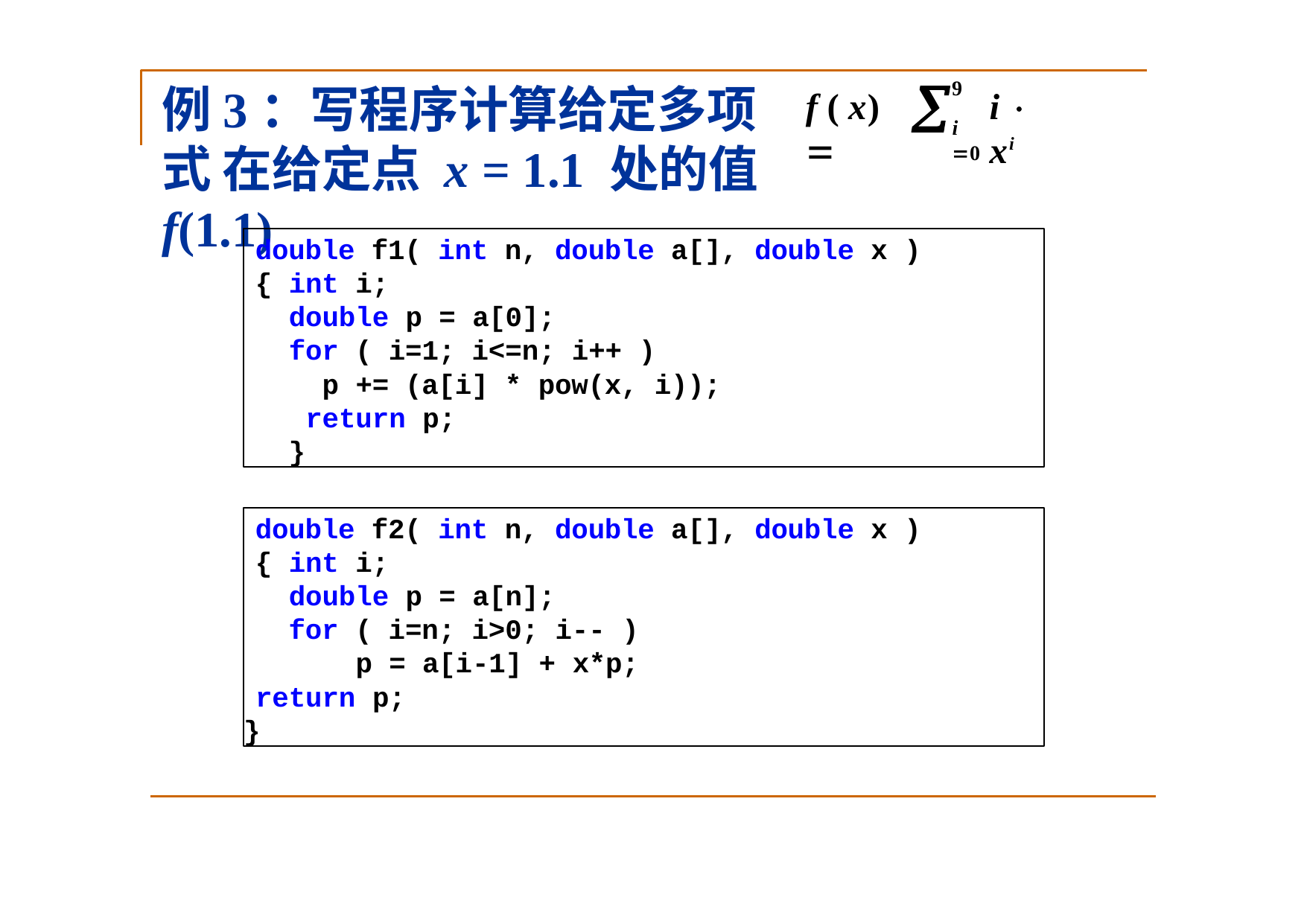

9
i =0
∑
例3：写程序计算给定多项式 在给定点 x = 1.1 处的值 f(1.1)
f ( x) =
i ⋅ xi
double f1( int n, double a[], double x )
{ int i;
double p = a[0];
for ( i=1; i<=n; i++ )
p += (a[i] * pow(x, i));  return p;
}
double f2( int n, double a[], double x )
{ int i;
double p = a[n];
for ( i=n; i>0; i-- )   p = a[i-1] + x*p;
return p;
}